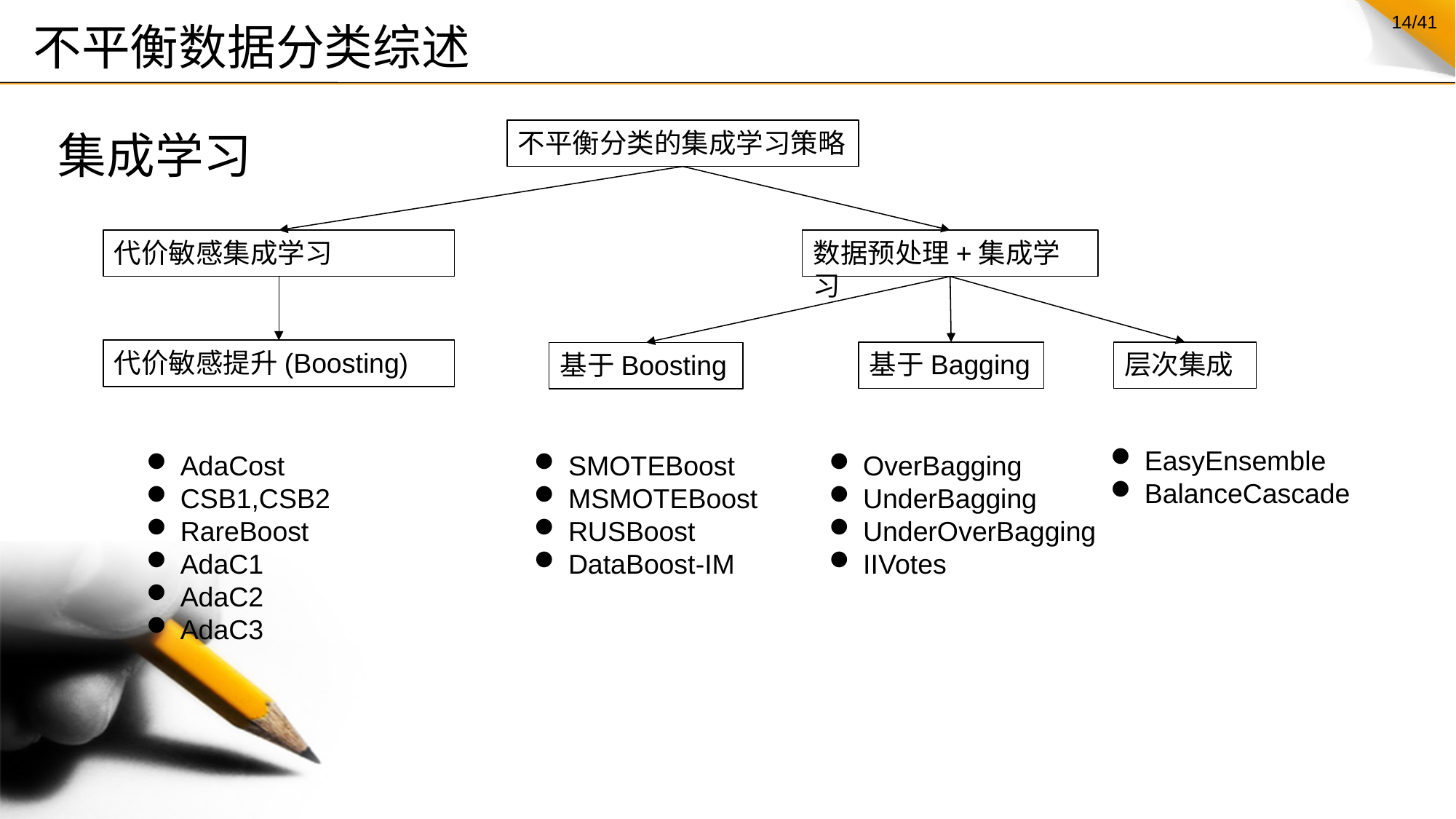

# 不平衡数据分类综述
集成学习
不平衡分类的集成学习策略
代价敏感集成学习
数据预处理+集成学习
代价敏感提升(Boosting)
基于Bagging
层次集成
基于Boosting
EasyEnsemble
BalanceCascade
AdaCost
CSB1,CSB2
RareBoost
AdaC1
AdaC2
AdaC3
SMOTEBoost
MSMOTEBoost
RUSBoost
DataBoost-IM
OverBagging
UnderBagging
UnderOverBagging
IIVotes